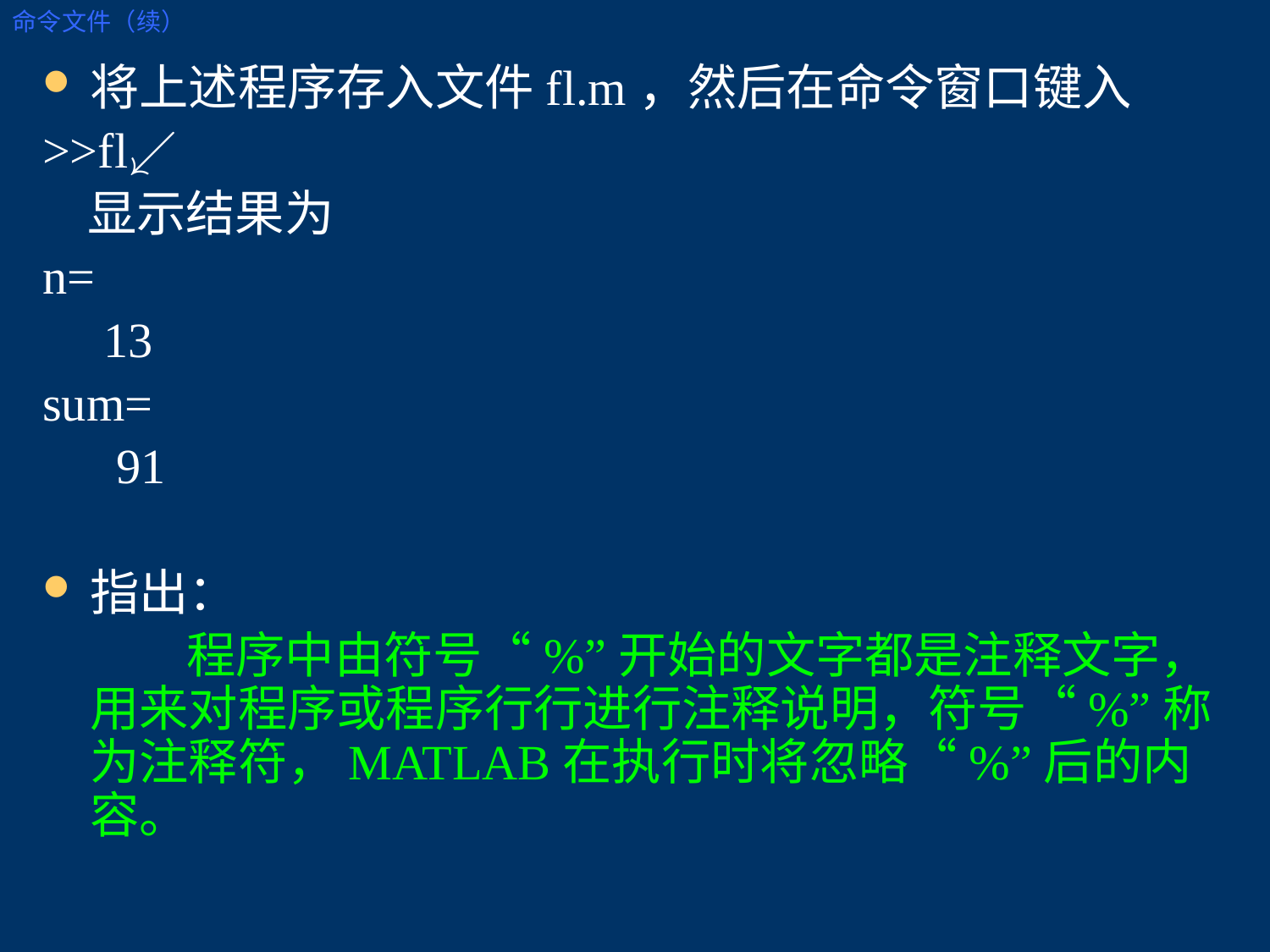

命令文件（续）
将上述程序存入文件fl.m，然后在命令窗口键入
>>fl↙
   显示结果为
n=
     13
sum=
      91

指出：
            程序中由符号“%”开始的文字都是注释文字，用来对程序或程序行行进行注释说明，符号“%”称为注释符，MATLAB在执行时将忽略“%”后的内容。